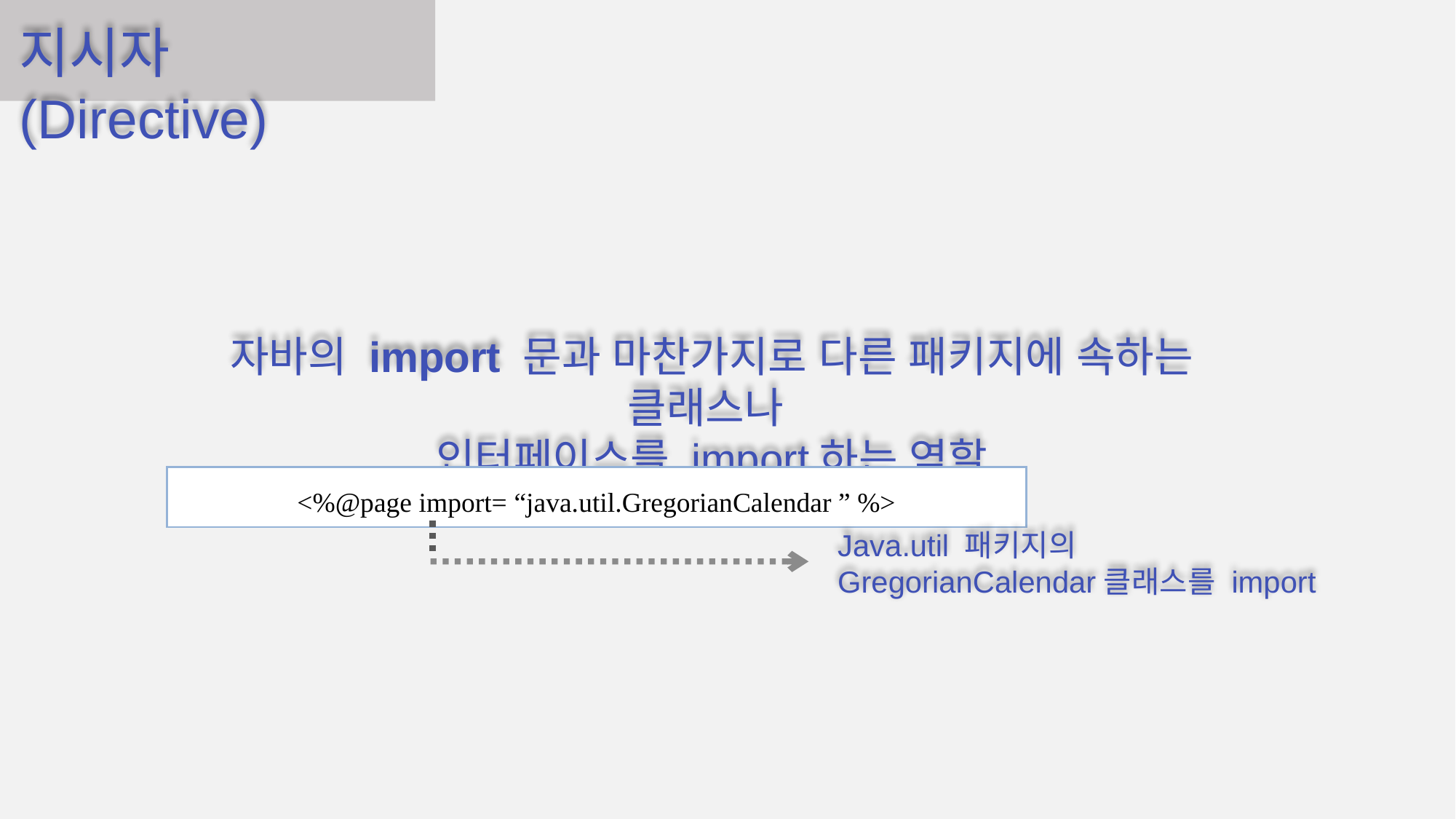

지시자(Directive)
자바의 import 문과 마찬가지로 다른 패키지에 속하는 클래스나
인터페이스를 import하는 역할

| <%@page import= “java.util.GregorianCalendar ” %> |
| --- |
Java.util 패키지의
GregorianCalendar클래스를 import